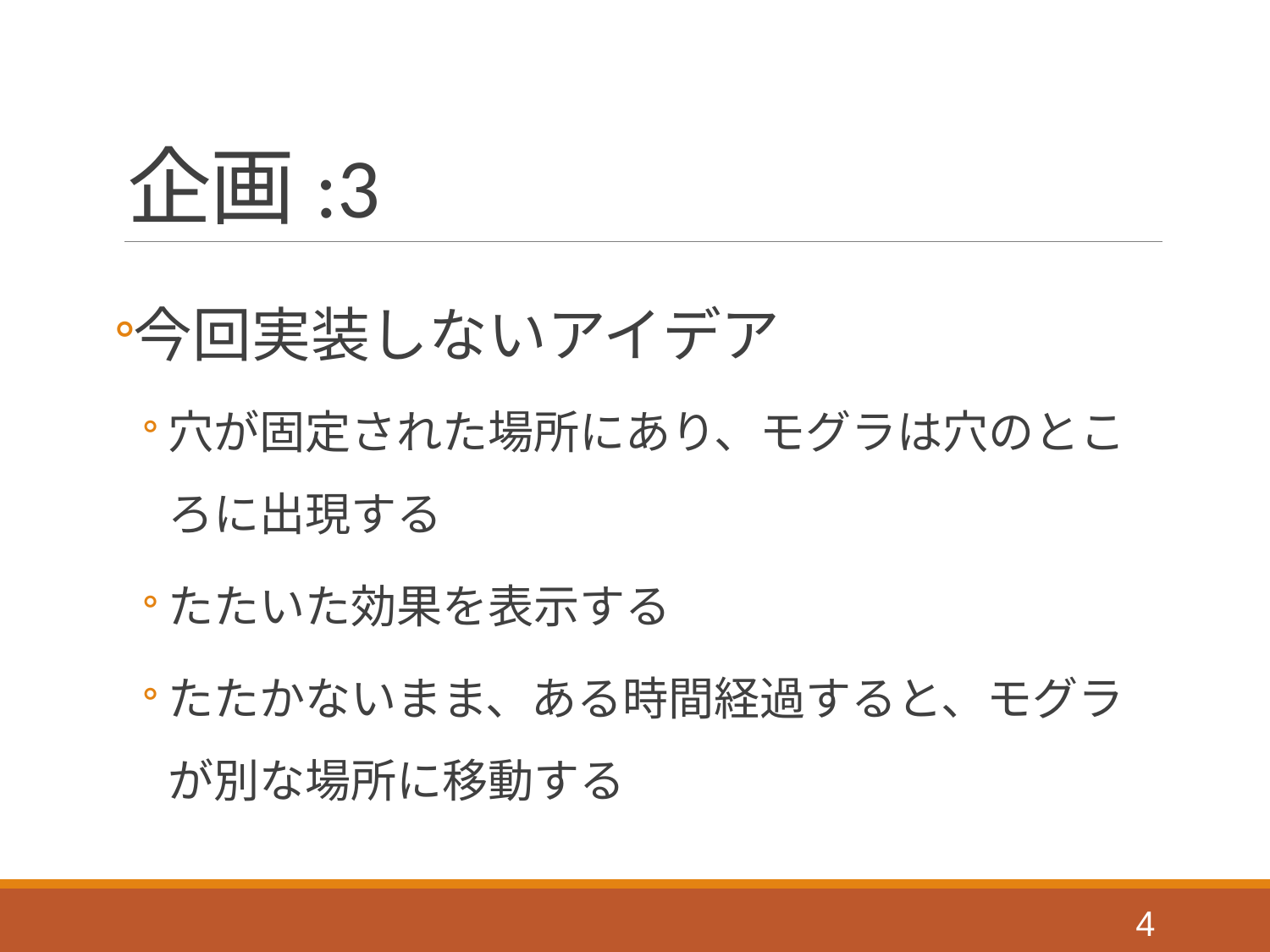

# 企画:3
今回実装しないアイデア
穴が固定された場所にあり、モグラは穴のところに出現する
たたいた効果を表示する
たたかないまま、ある時間経過すると、モグラが別な場所に移動する
4